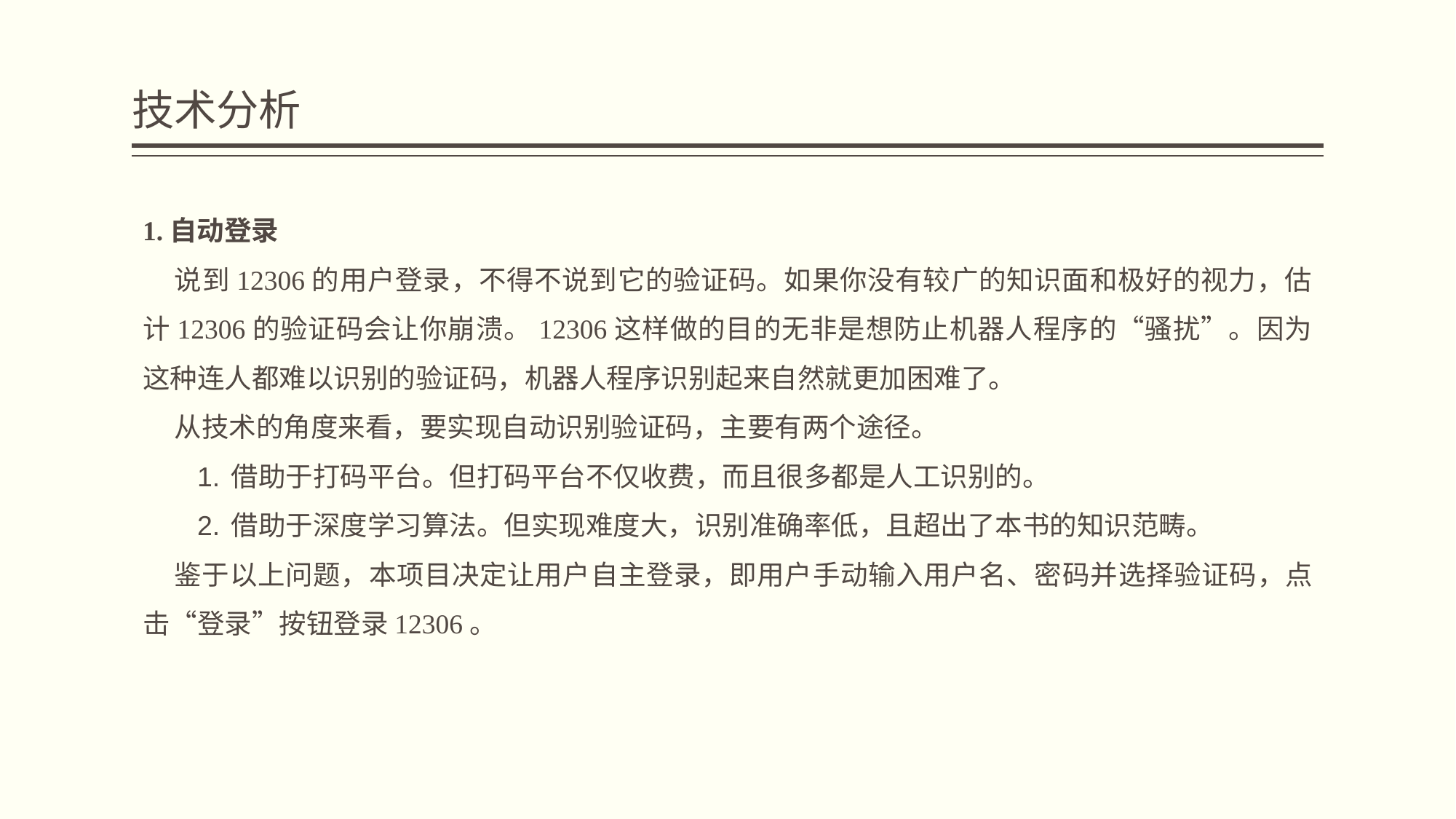

# 技术分析
1.自动登录
说到12306的用户登录，不得不说到它的验证码。如果你没有较广的知识面和极好的视力，估计12306的验证码会让你崩溃。12306这样做的目的无非是想防止机器人程序的“骚扰”。因为这种连人都难以识别的验证码，机器人程序识别起来自然就更加困难了。
从技术的角度来看，要实现自动识别验证码，主要有两个途径。
借助于打码平台。但打码平台不仅收费，而且很多都是人工识别的。
借助于深度学习算法。但实现难度大，识别准确率低，且超出了本书的知识范畴。
鉴于以上问题，本项目决定让用户自主登录，即用户手动输入用户名、密码并选择验证码，点击“登录”按钮登录12306。